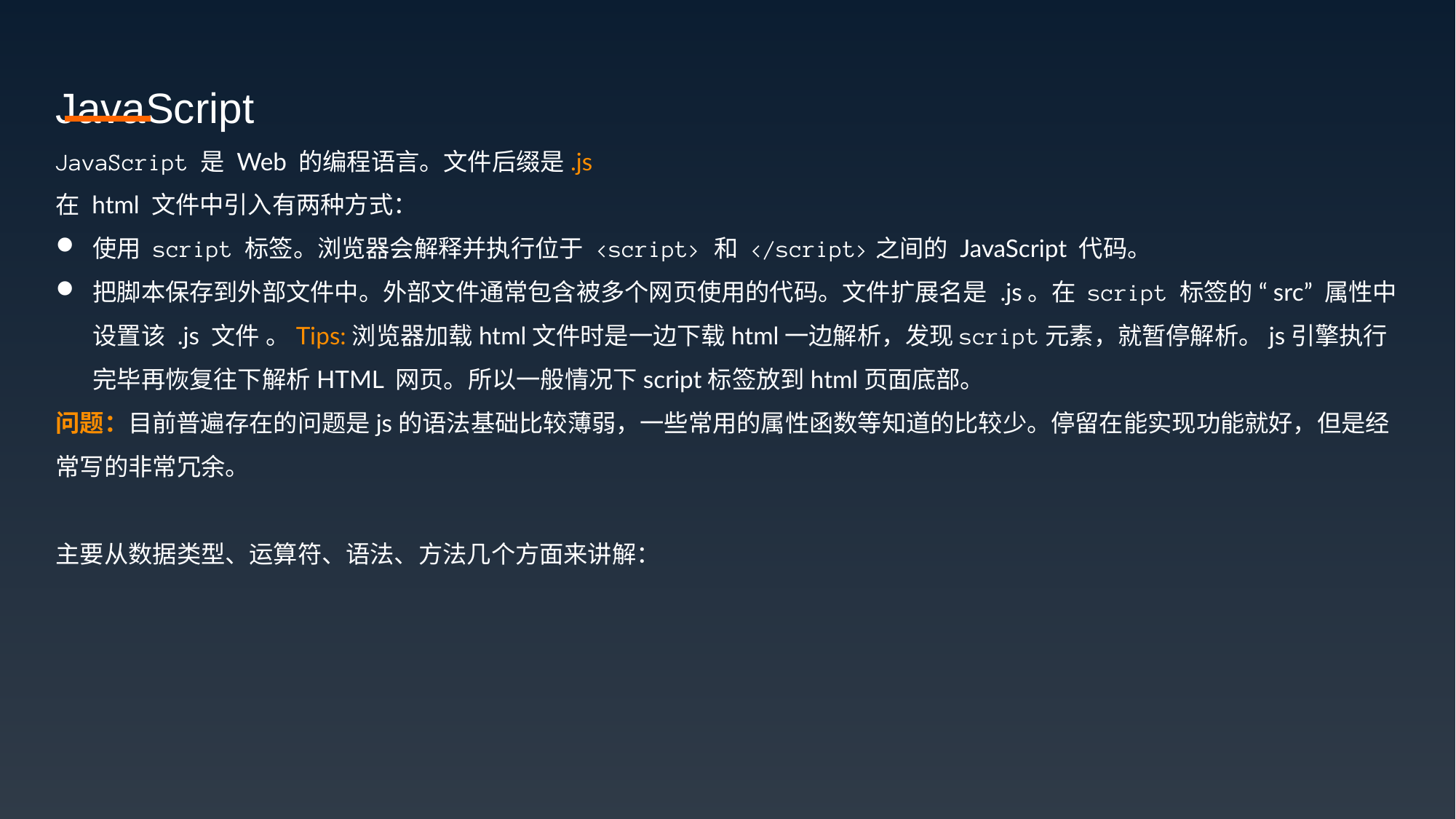

JavaScript
JavaScript 是 Web 的编程语言。文件后缀是.js
在 html 文件中引入有两种方式：
使用 script 标签。浏览器会解释并执行位于 <script> 和 </script>之间的 JavaScript 代码。
把脚本保存到外部文件中。外部文件通常包含被多个网页使用的代码。文件扩展名是 .js。在 script 标签的 “src” 属性中设置该 .js 文件 。Tips:浏览器加载html文件时是一边下载html一边解析，发现script元素，就暂停解析。js引擎执行完毕再恢复往下解析HTML 网页。所以一般情况下script标签放到html页面底部。
问题：目前普遍存在的问题是js的语法基础比较薄弱，一些常用的属性函数等知道的比较少。停留在能实现功能就好，但是经常写的非常冗余。

主要从数据类型、运算符、语法、方法几个方面来讲解：